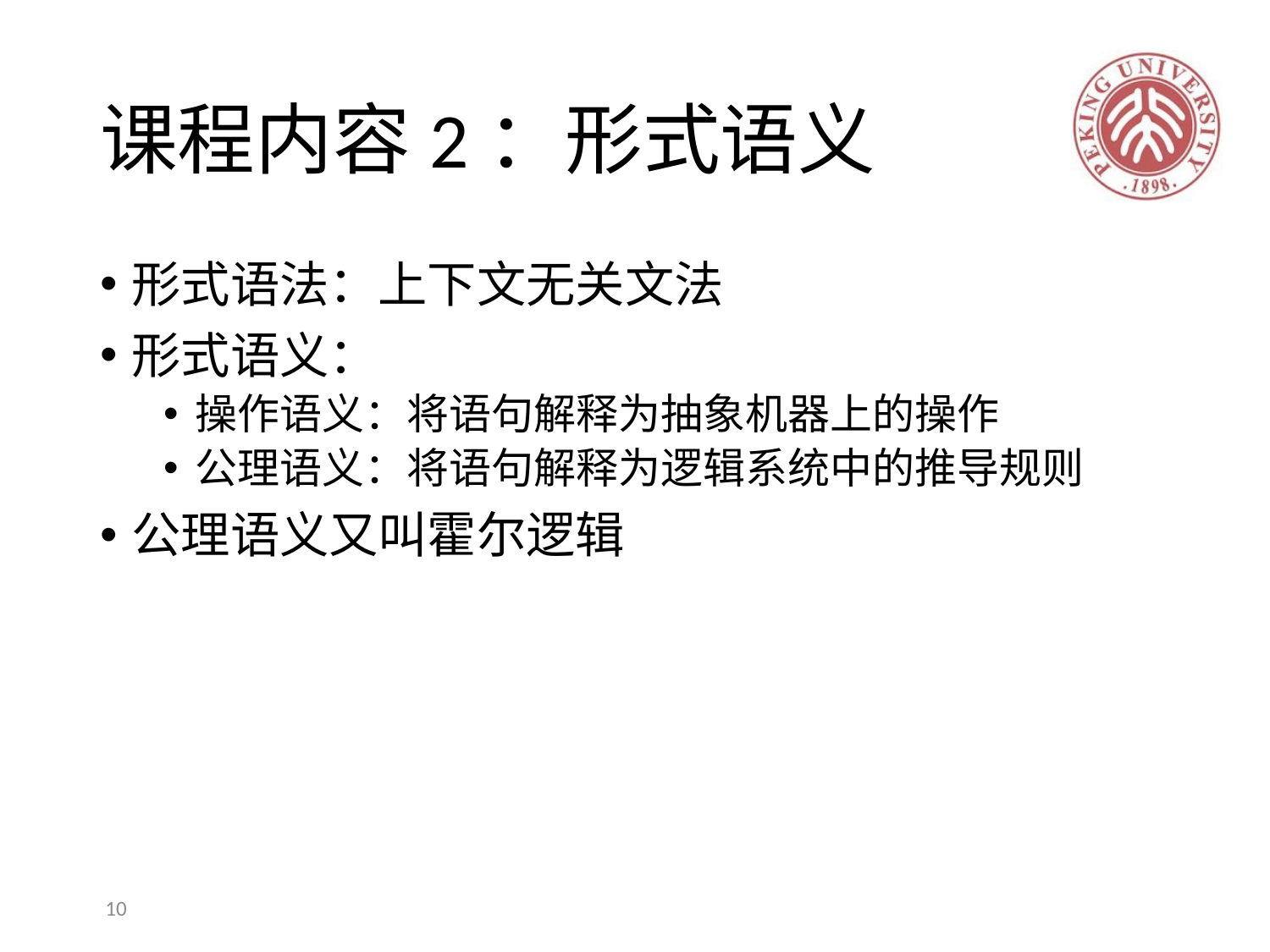

# 课程内容2：形式语义
形式语法：上下文无关文法
形式语义：
操作语义：将语句解释为抽象机器上的操作
公理语义：将语句解释为逻辑系统中的推导规则
公理语义又叫霍尔逻辑
10